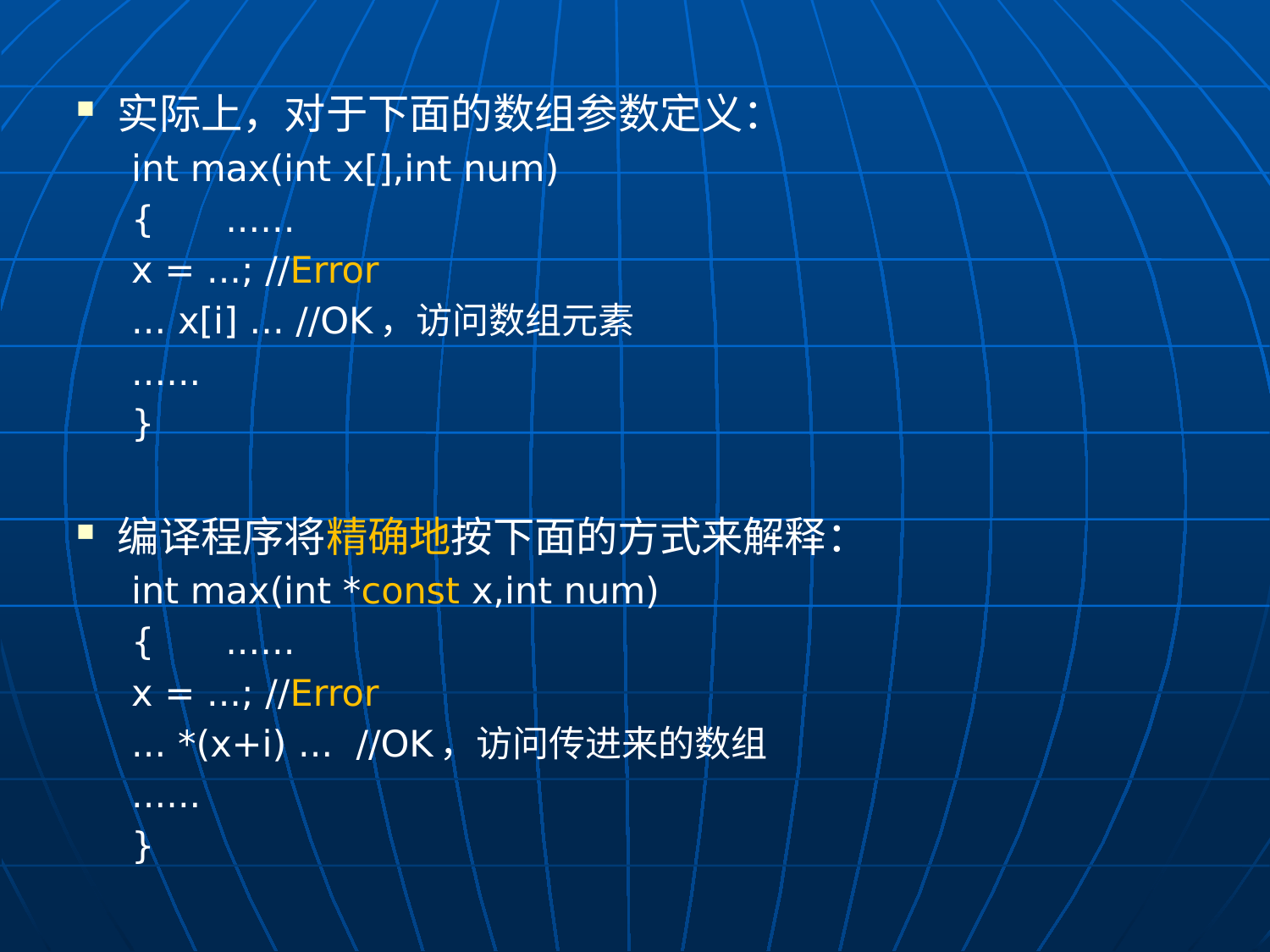

实际上，对于下面的数组参数定义：
int max(int x[],int num)
{	......
	x = ...; //Error
	... x[i] ... //OK，访问数组元素
	......
}

编译程序将精确地按下面的方式来解释：
int max(int *const x,int num)
{	......
	x = ...; //Error
	... *(x+i) ...  //OK，访问传进来的数组
	......
}